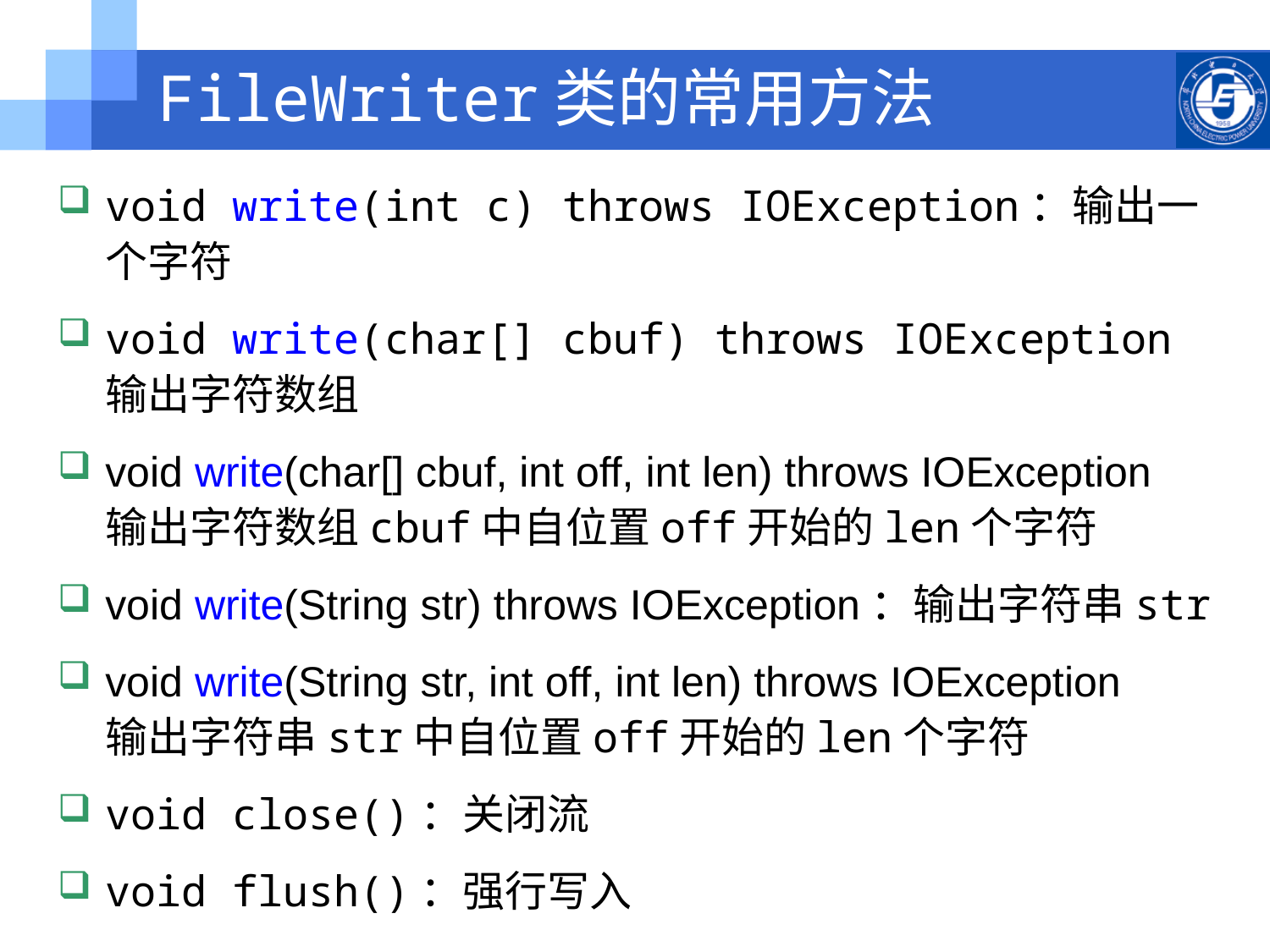

# FileWriter类的常用方法
void write(int c) throws IOException：输出一个字符
void write(char[] cbuf) throws IOException
输出字符数组
void write(char[] cbuf, int off, int len) throws IOException
输出字符数组cbuf中自位置off开始的len个字符
void write(String str) throws IOException：输出字符串str
void write(String str, int off, int len) throws IOException
输出字符串str中自位置off开始的len个字符
void close()：关闭流
void flush()：强行写入